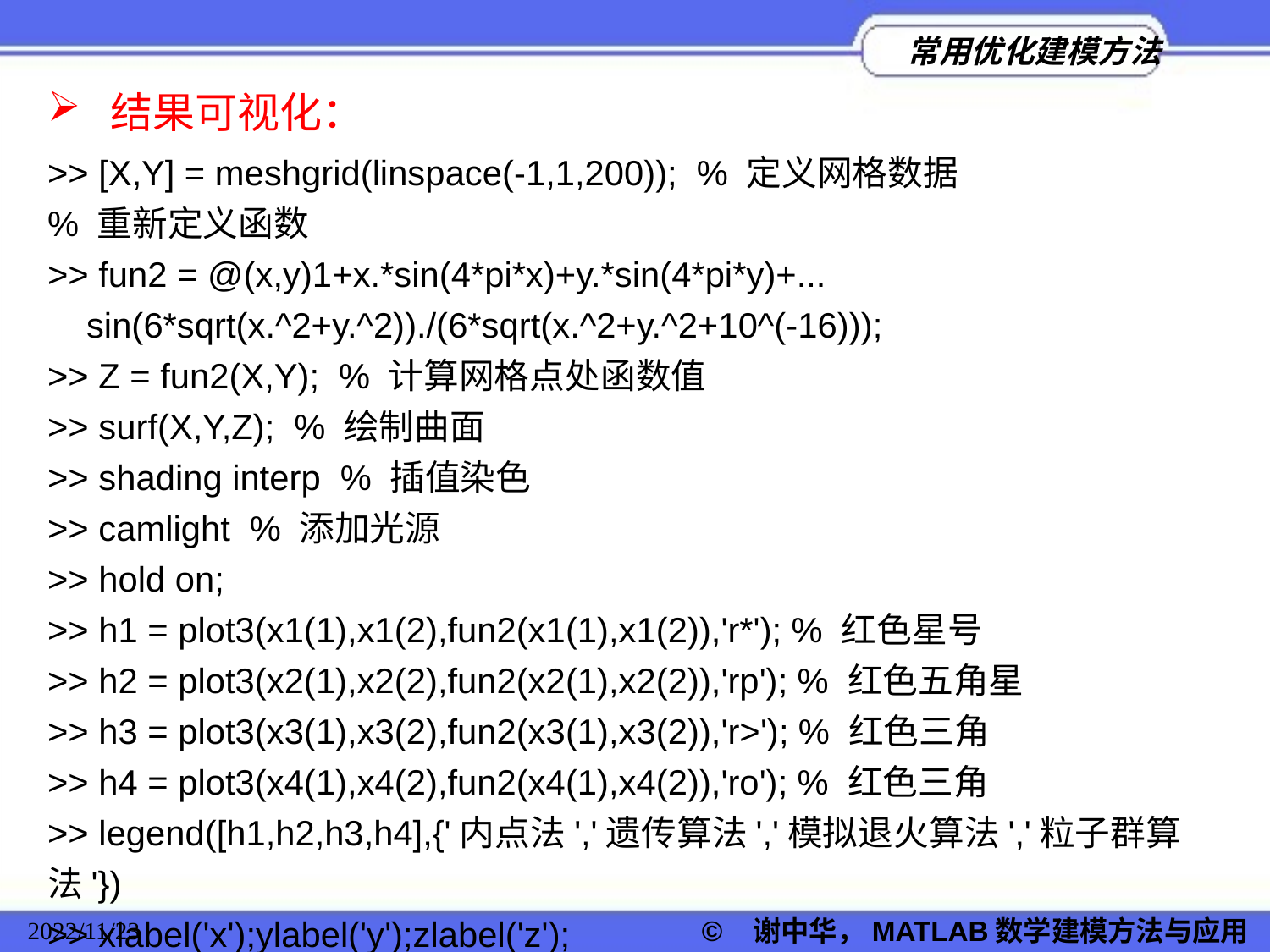

结果可视化：
>> [X,Y] = meshgrid(linspace(-1,1,200));  % 定义网格数据
% 重新定义函数
>> fun2 = @(x,y)1+x.*sin(4*pi*x)+y.*sin(4*pi*y)+...
    sin(6*sqrt(x.^2+y.^2))./(6*sqrt(x.^2+y.^2+10^(-16)));
>> Z = fun2(X,Y);  % 计算网格点处函数值
>> surf(X,Y,Z);  % 绘制曲面
>> shading interp  % 插值染色
>> camlight  % 添加光源
>> hold on;
>> h1 = plot3(x1(1),x1(2),fun2(x1(1),x1(2)),'r*'); % 红色星号
>> h2 = plot3(x2(1),x2(2),fun2(x2(1),x2(2)),'rp'); % 红色五角星
>> h3 = plot3(x3(1),x3(2),fun2(x3(1),x3(2)),'r>'); % 红色三角
>> h4 = plot3(x4(1),x4(2),fun2(x4(1),x4(2)),'ro'); % 红色三角
>> legend([h1,h2,h3,h4],{'内点法','遗传算法','模拟退火算法','粒子群算法'})
>> xlabel('x');ylabel('y');zlabel('z');
2022/11/23
©   谢中华，MATLAB数学建模方法与应用